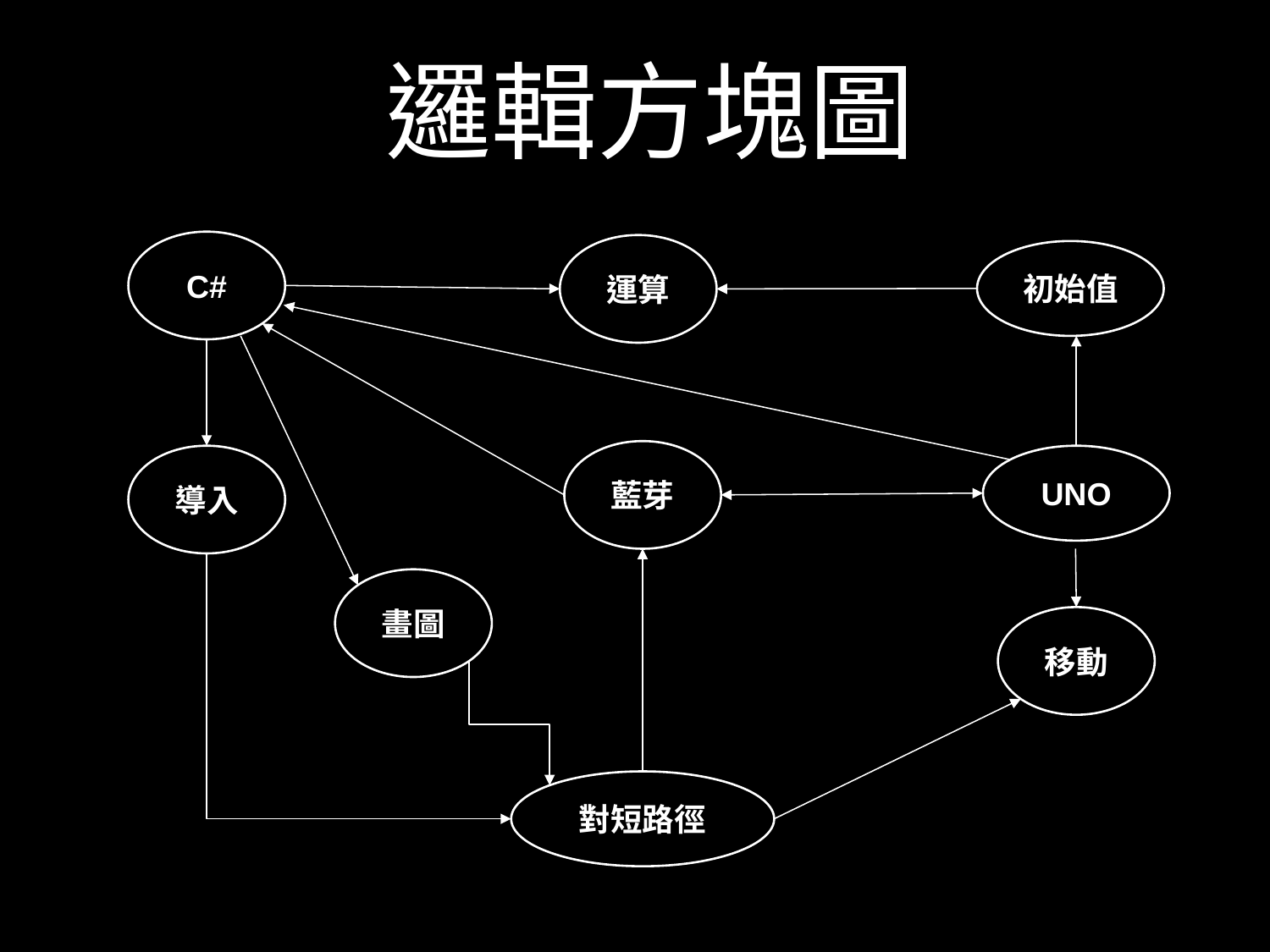

邏輯方塊圖
C#
運算
初始值
藍芽
導入
UNO
畫圖
移動
對短路徑